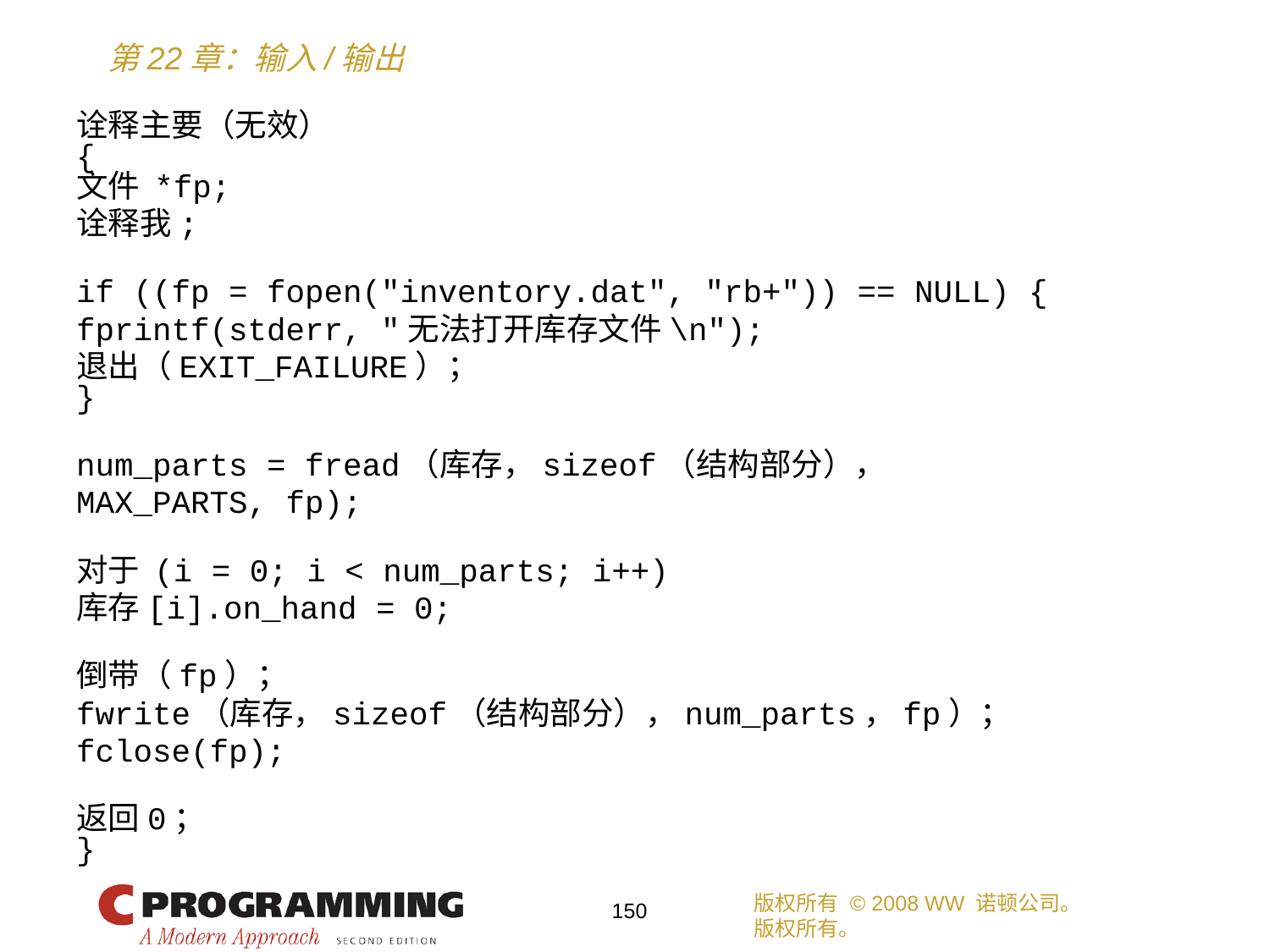

诠释主要（无效）
{
文件 *fp;
诠释我;

if ((fp = fopen("inventory.dat", "rb+")) == NULL) {
fprintf(stderr, "无法打开库存文件\n");
退出（EXIT_FAILURE）；
}

num_parts = fread（库存，sizeof（结构部分），
MAX_PARTS, fp);

对于 (i = 0; i < num_parts; i++)
库存[i].on_hand = 0;

倒带（fp）；
fwrite（库存，sizeof（结构部分），num_parts，fp）；
fclose(fp);

返回0；
}
版权所有 © 2008 WW 诺顿公司。
版权所有。
150